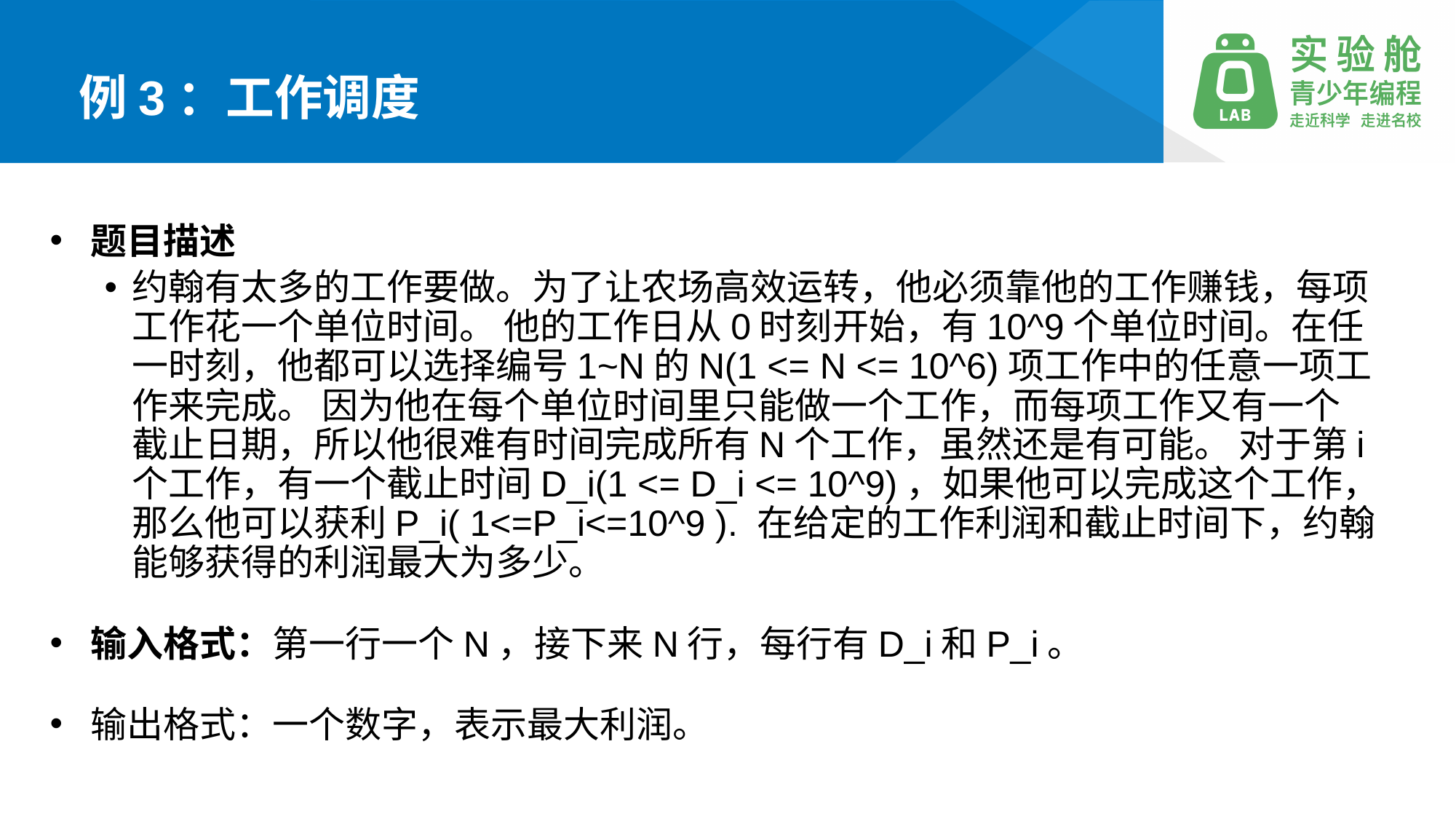

例3：工作调度

题目描述
约翰有太多的工作要做。为了让农场高效运转，他必须靠他的工作赚钱，每项工作花一个单位时间。 他的工作日从0时刻开始，有10^9个单位时间。在任一时刻，他都可以选择编号1~N的N(1 <= N <= 10^6)项工作中的任意一项工作来完成。 因为他在每个单位时间里只能做一个工作，而每项工作又有一个截止日期，所以他很难有时间完成所有N个工作，虽然还是有可能。 对于第i个工作，有一个截止时间D_i(1 <= D_i <= 10^9)，如果他可以完成这个工作，那么他可以获利P_i( 1<=P_i<=10^9 ). 在给定的工作利润和截止时间下，约翰能够获得的利润最大为多少。
输入格式：第一行一个N，接下来N行，每行有D_i和P_i。
输出格式：一个数字，表示最大利润。